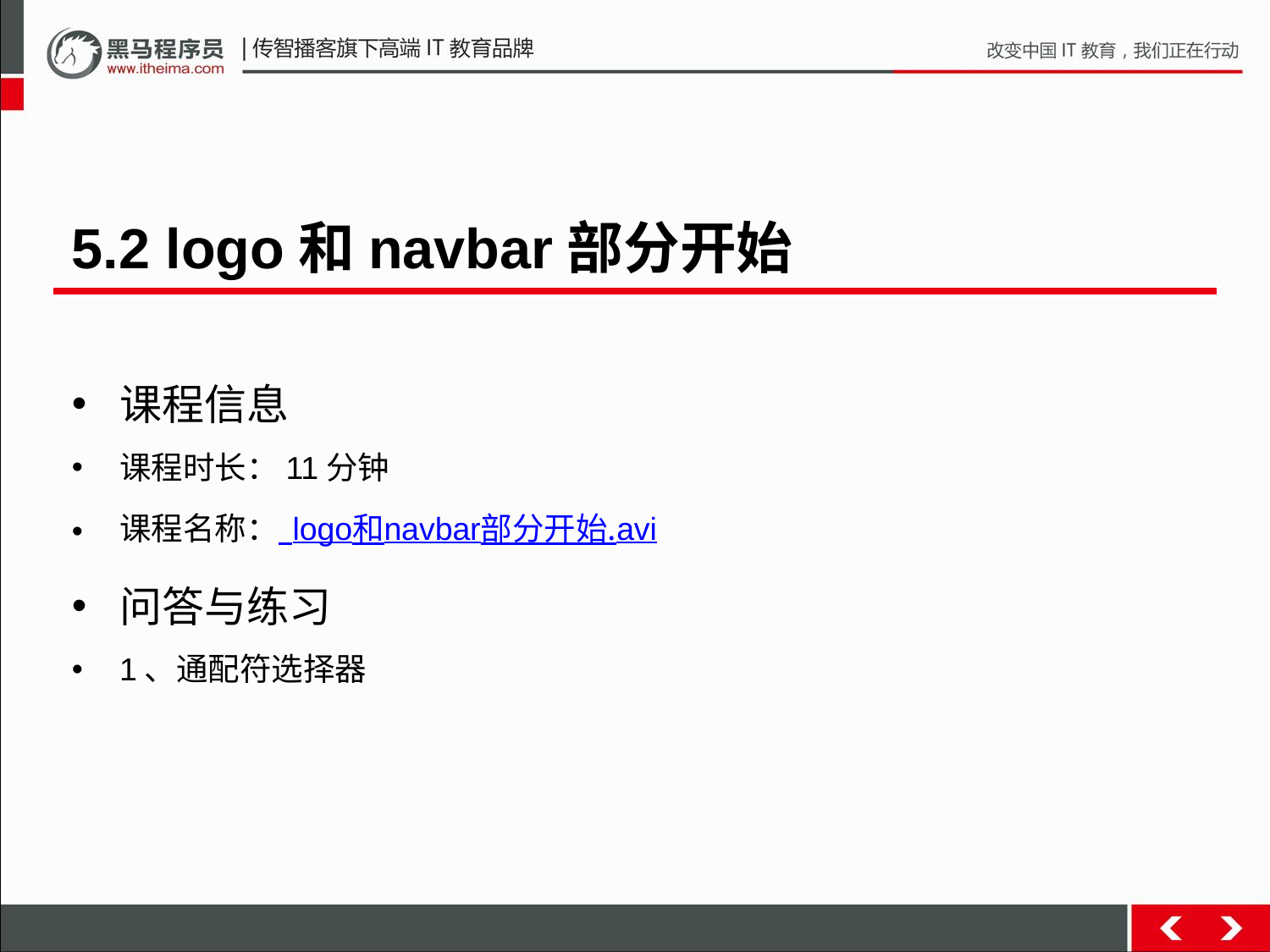

5.2 logo和navbar部分开始
课程信息
课程时长：11分钟
课程名称：  logo和navbar部分开始.avi
问答与练习
1、通配符选择器